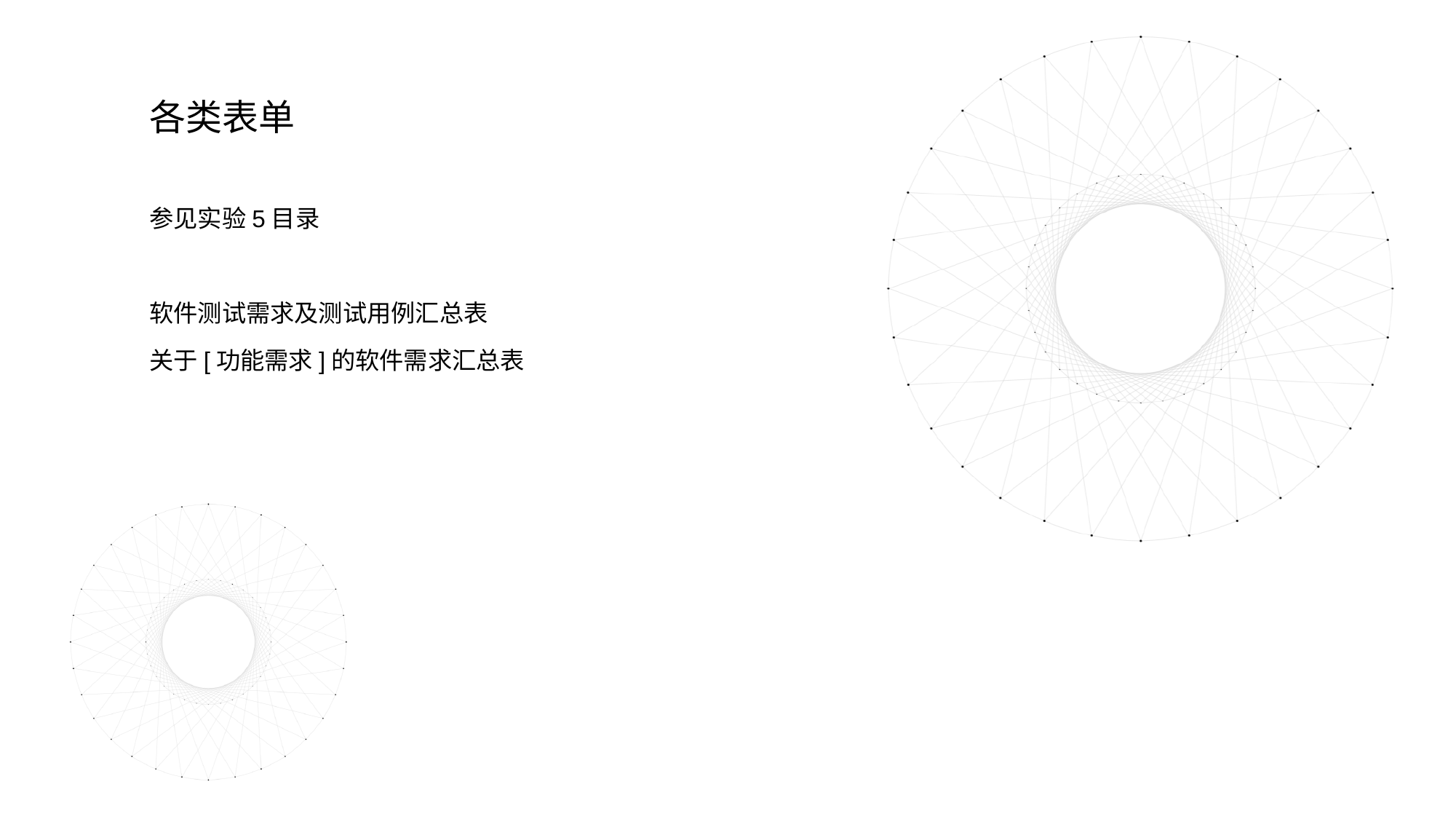

各类表单
参见实验5目录

软件测试需求及测试用例汇总表
关于[功能需求]的软件需求汇总表